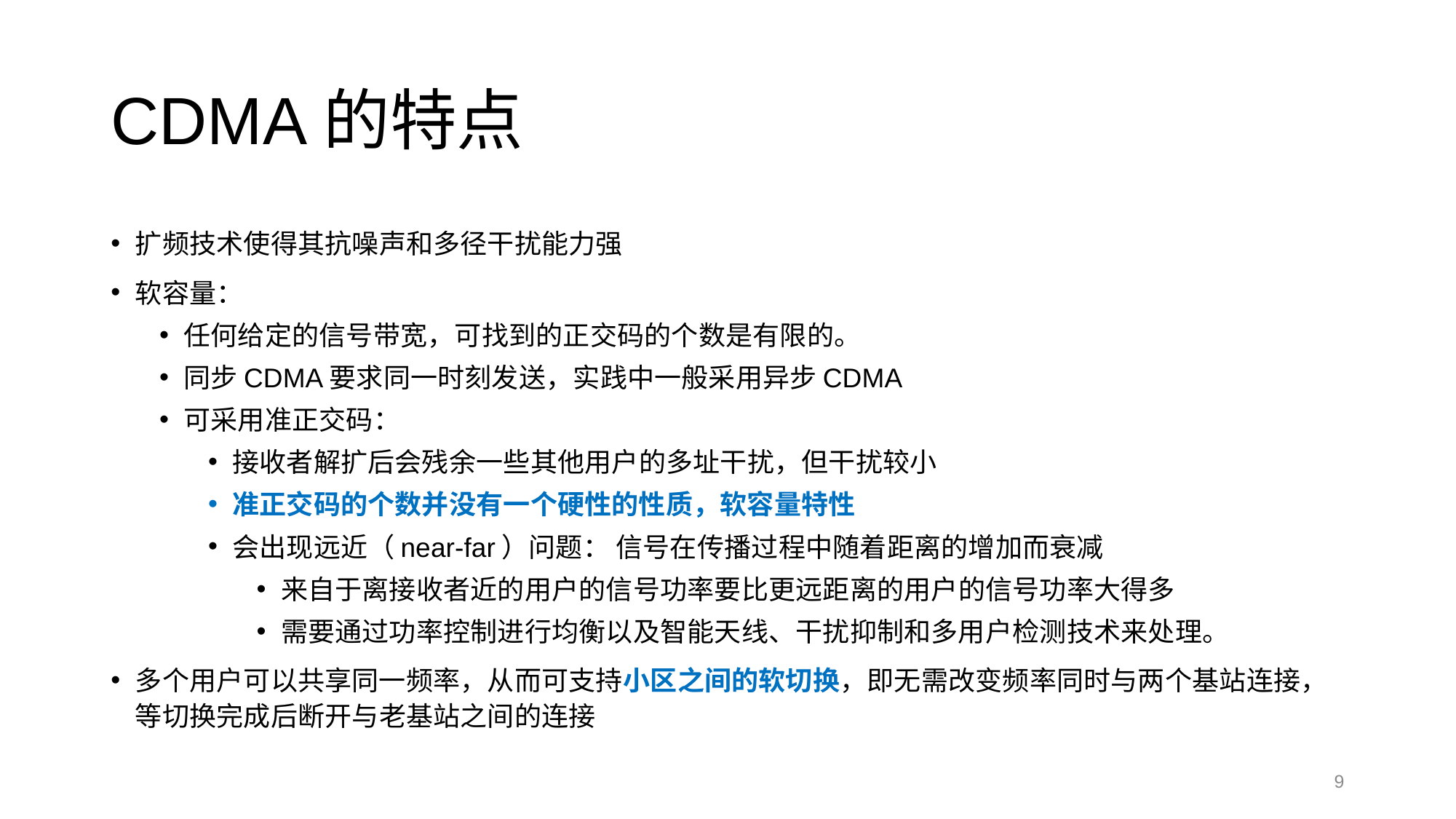

# CDMA的特点
扩频技术使得其抗噪声和多径干扰能力强
软容量：
任何给定的信号带宽，可找到的正交码的个数是有限的。
同步CDMA要求同一时刻发送，实践中一般采用异步CDMA
可采用准正交码：
接收者解扩后会残余一些其他用户的多址干扰，但干扰较小
准正交码的个数并没有一个硬性的性质，软容量特性
会出现远近（near-far）问题： 信号在传播过程中随着距离的增加而衰减
来自于离接收者近的用户的信号功率要比更远距离的用户的信号功率大得多
需要通过功率控制进行均衡以及智能天线、干扰抑制和多用户检测技术来处理。
多个用户可以共享同一频率，从而可支持小区之间的软切换，即无需改变频率同时与两个基站连接，等切换完成后断开与老基站之间的连接
9